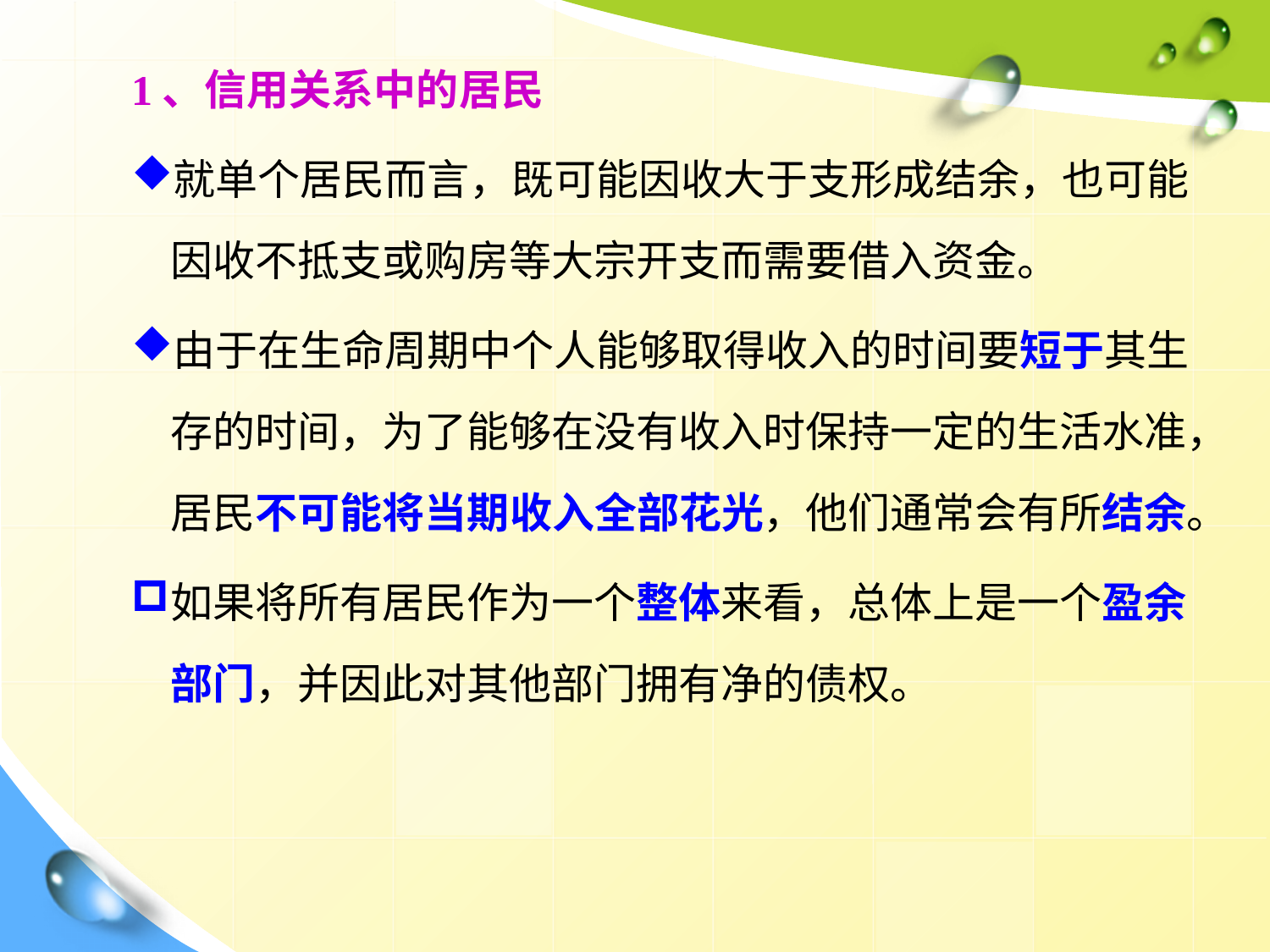

1、信用关系中的居民
就单个居民而言，既可能因收大于支形成结余，也可能因收不抵支或购房等大宗开支而需要借入资金。
由于在生命周期中个人能够取得收入的时间要短于其生存的时间，为了能够在没有收入时保持一定的生活水准，居民不可能将当期收入全部花光，他们通常会有所结余。
如果将所有居民作为一个整体来看，总体上是一个盈余部门，并因此对其他部门拥有净的债权。